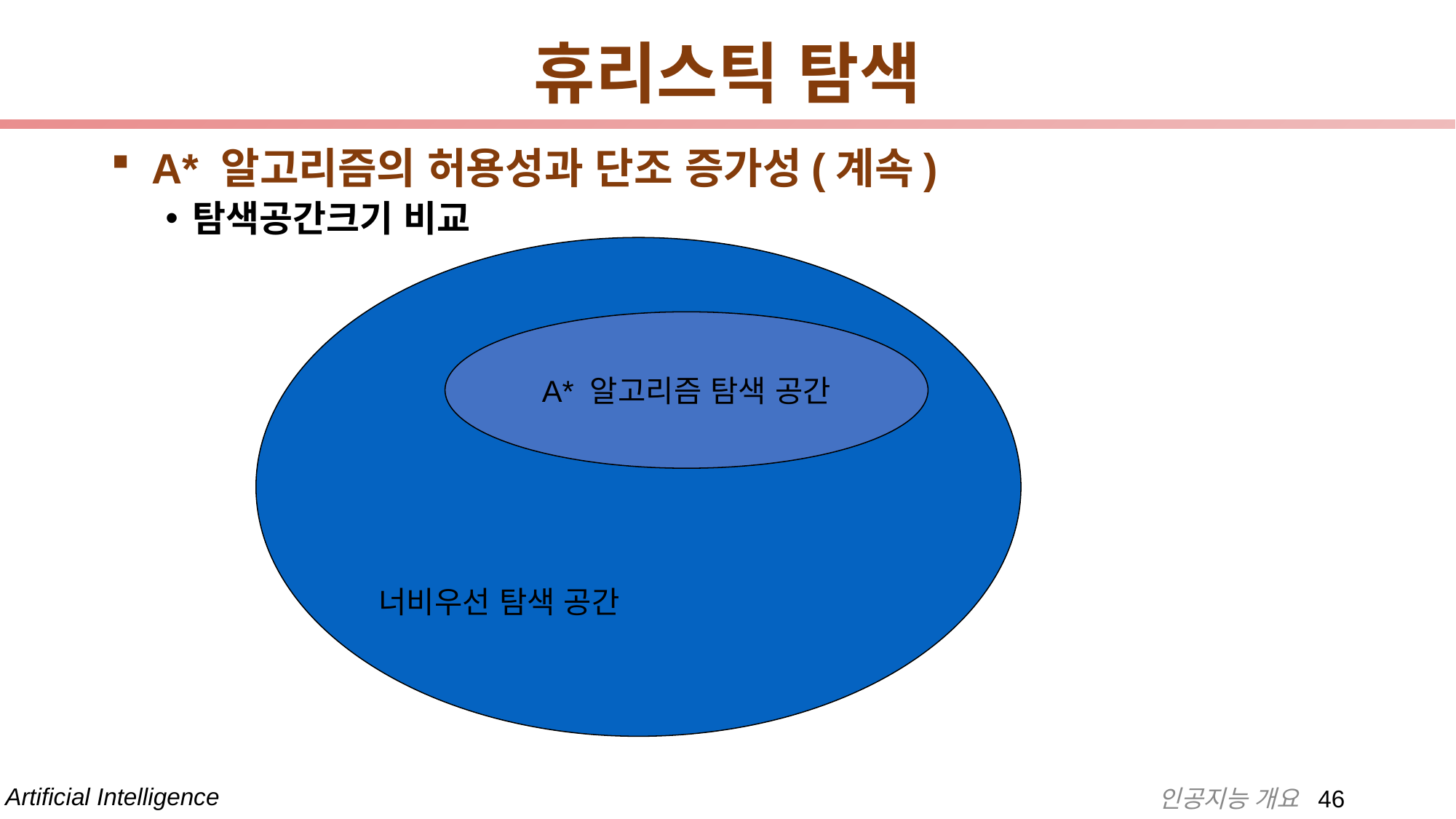

# 휴리스틱 탐색
A* 알고리즘의 허용성과 단조 증가성(계속)
탐색공간크기 비교

너비우선 탐색 공간
A* 알고리즘 탐색 공간